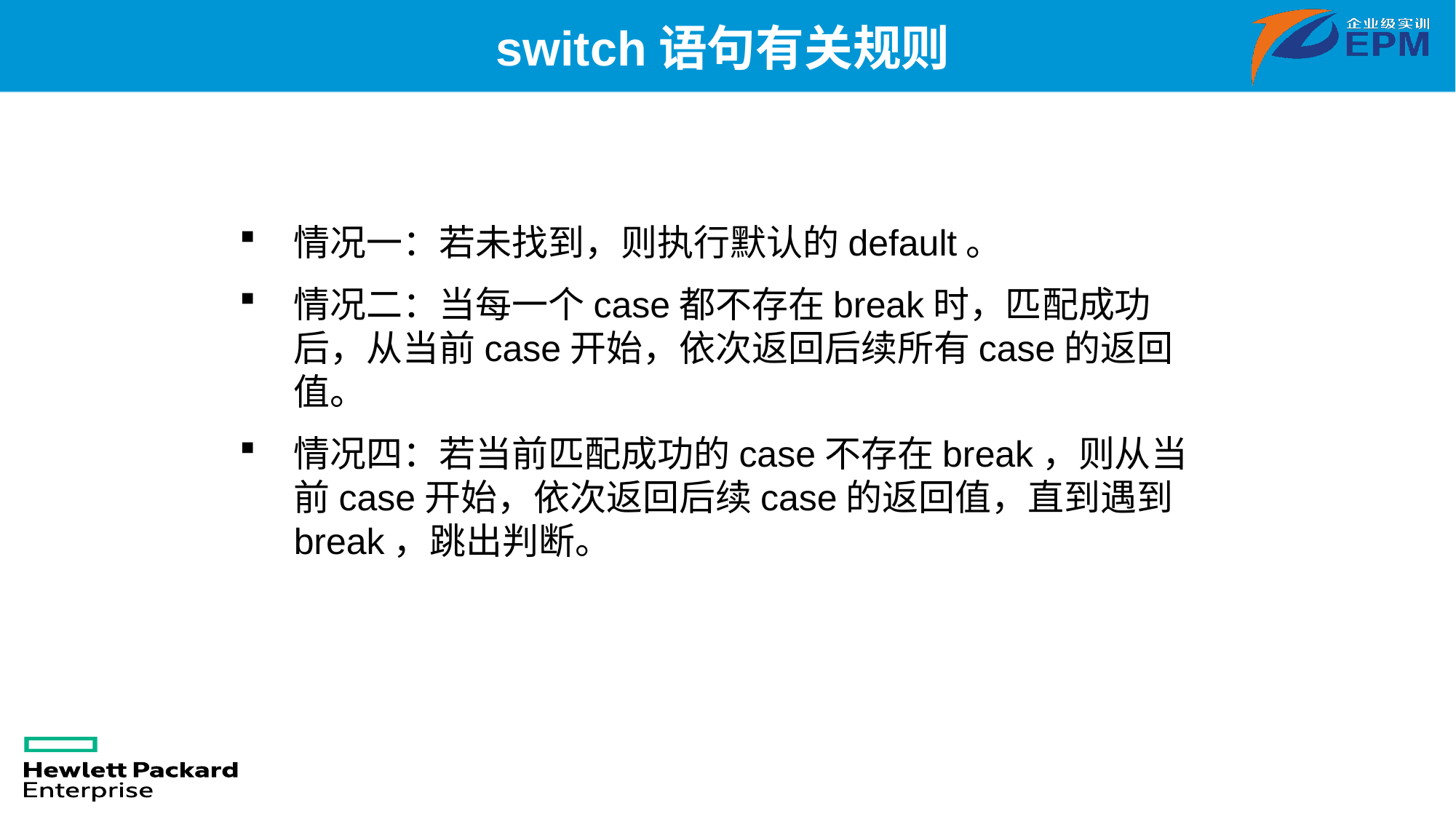

# switch语句有关规则
情况一：若未找到，则执行默认的default。
情况二：当每一个case都不存在break时，匹配成功后，从当前case开始，依次返回后续所有case的返回值。
情况四：若当前匹配成功的case不存在break，则从当前case开始，依次返回后续case的返回值，直到遇到break，跳出判断。